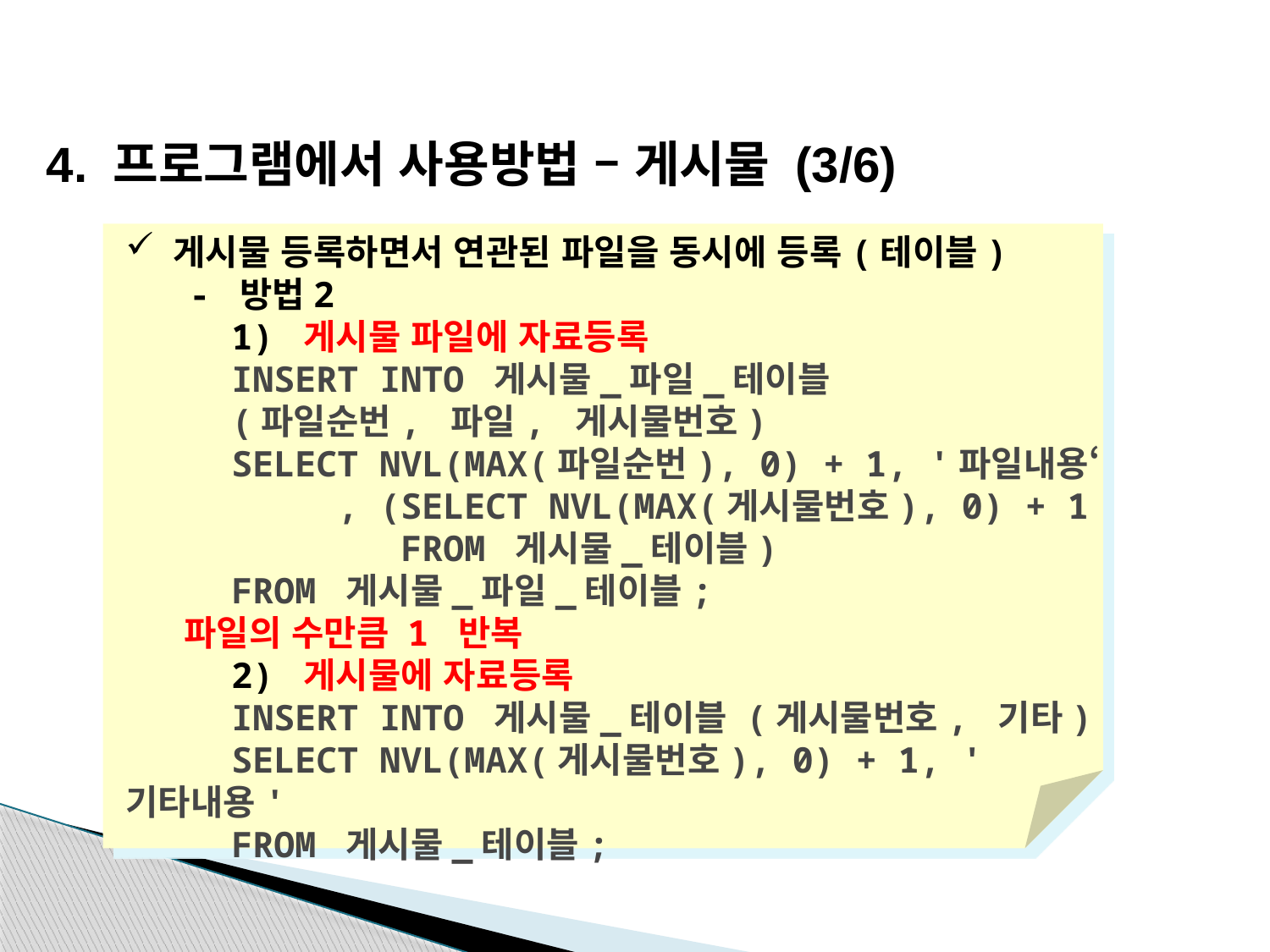

4. 프로그램에서 사용방법 – 게시물 (3/6)
게시물 등록하면서 연관된 파일을 동시에 등록(테이블)
   - 방법2
     1) 게시물 파일에 자료등록
     INSERT INTO 게시물_파일_테이블
     (파일순번, 파일, 게시물번호)
     SELECT NVL(MAX(파일순번), 0) + 1, '파일내용‘
          , (SELECT NVL(MAX(게시물번호), 0) + 1
             FROM 게시물_테이블)
     FROM 게시물_파일_테이블;
     파일의 수만큼 1 반복
     2) 게시물에 자료등록
     INSERT INTO 게시물_테이블 (게시물번호, 기타)
     SELECT NVL(MAX(게시물번호), 0) + 1, '기타내용'
     FROM 게시물_테이블;